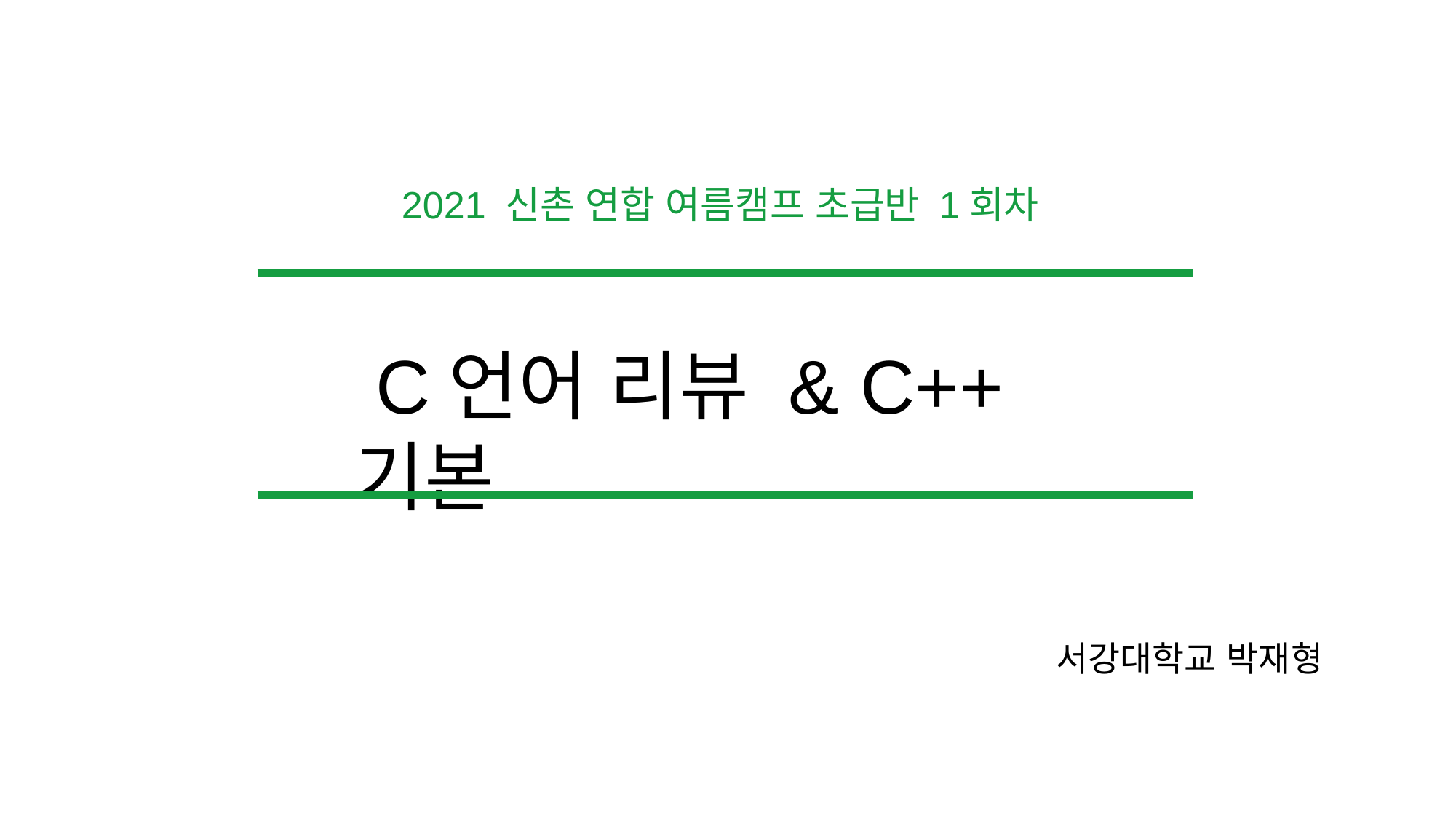

2021 신촌 연합 여름캠프 초급반 1회차
 C언어 리뷰 & C++ 기본
서강대학교 박재형